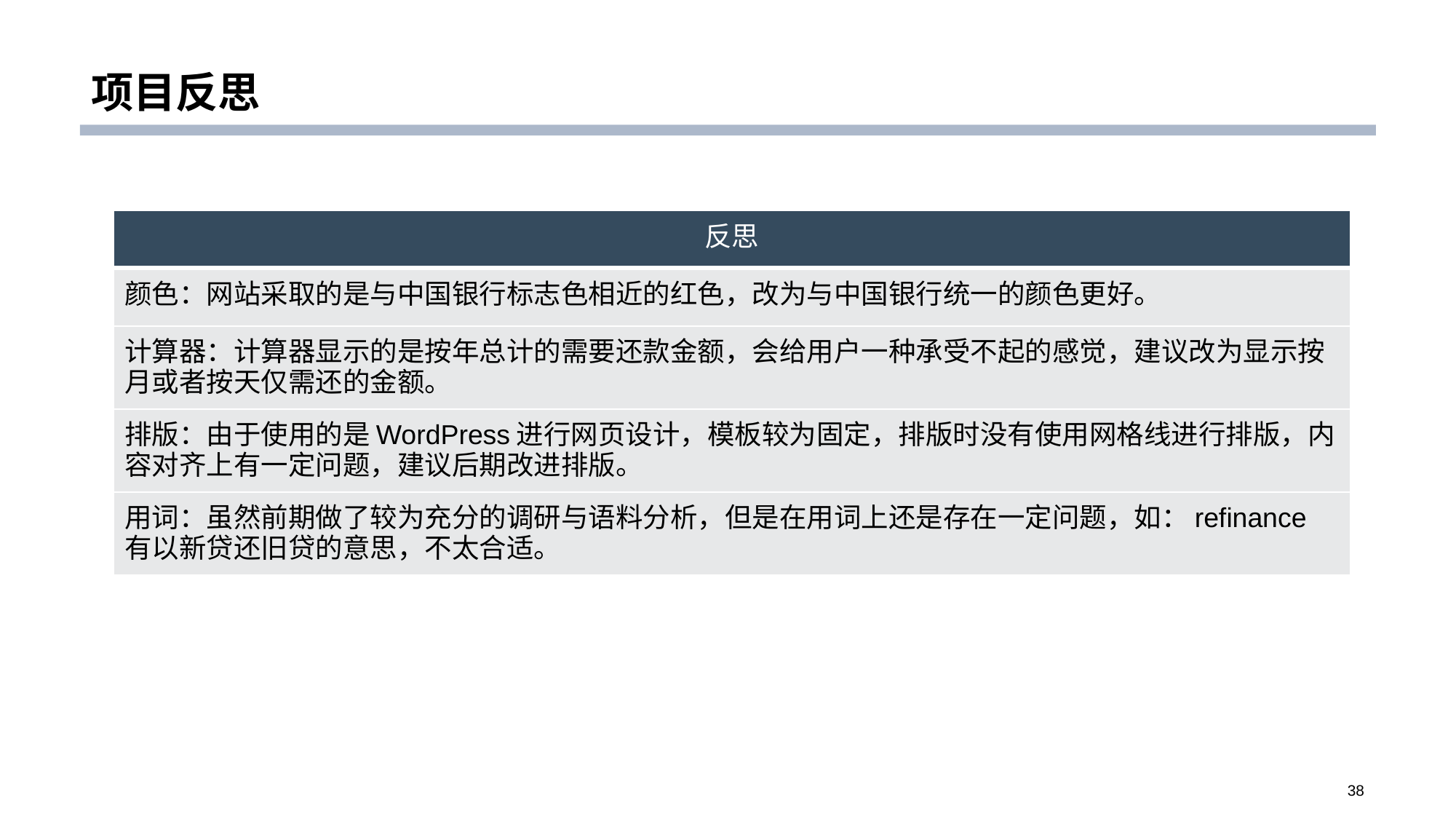

# 项目反思
| 反思 |
| --- |
| 颜色：网站采取的是与中国银行标志色相近的红色，改为与中国银行统一的颜色更好。 |
| 计算器：计算器显示的是按年总计的需要还款金额，会给用户一种承受不起的感觉，建议改为显示按月或者按天仅需还的金额。 |
| 排版：由于使用的是WordPress进行网页设计，模板较为固定，排版时没有使用网格线进行排版，内容对齐上有一定问题，建议后期改进排版。 |
| 用词：虽然前期做了较为充分的调研与语料分析，但是在用词上还是存在一定问题，如：refinance有以新贷还旧贷的意思，不太合适。 |
38